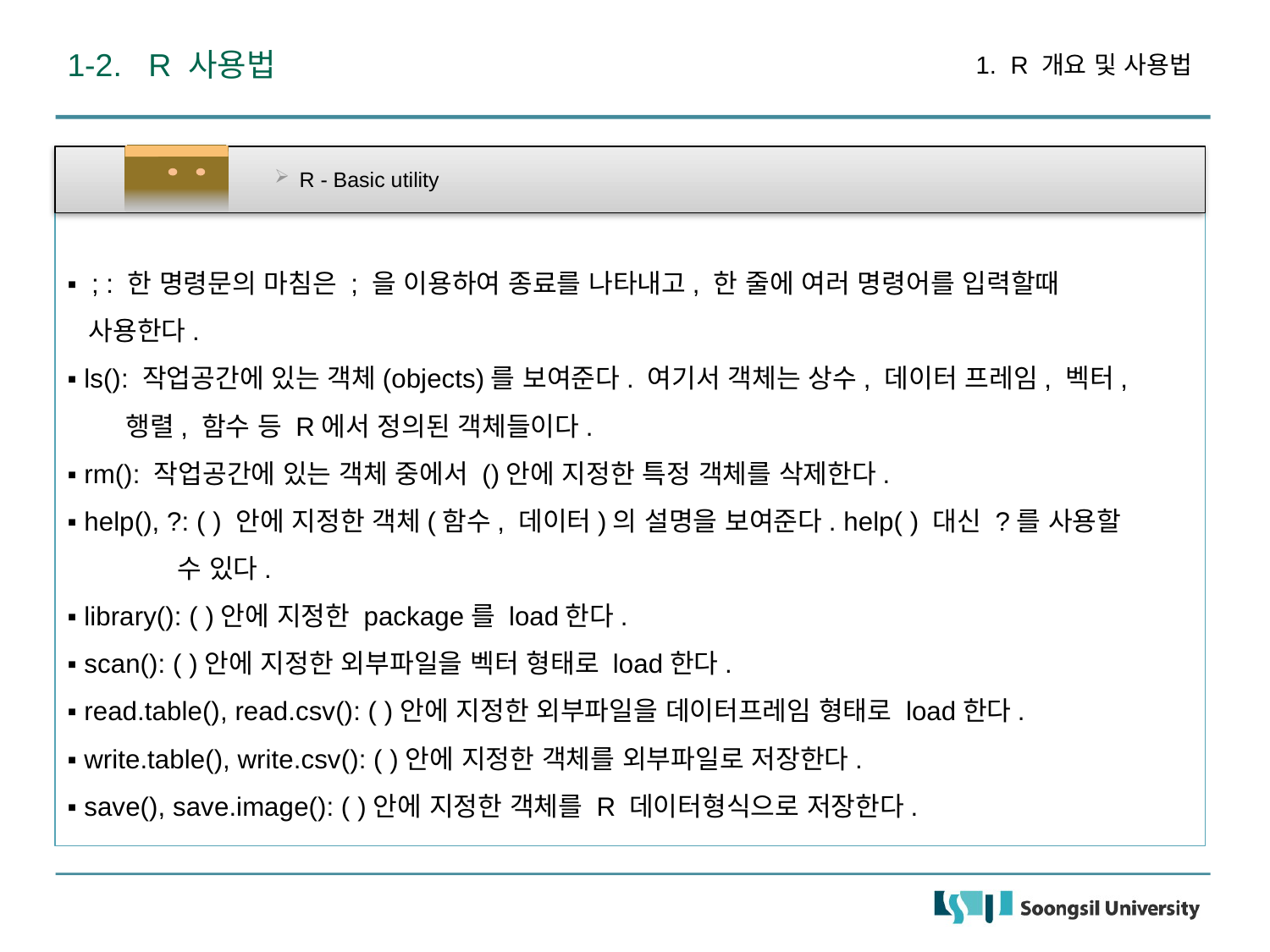

1-2.   R 사용법
1.  R 개요 및 사용법

R - Basic utility

▪  ; : 한 명령문의 마침은 ; 을 이용하여 종료를 나타내고, 한 줄에 여러 명령어를 입력할때
  사용한다.
▪ ls(): 작업공간에 있는 객체(objects)를 보여준다. 여기서 객체는 상수, 데이터 프레임, 벡터,
       행렬, 함수 등 R에서 정의된 객체들이다.
▪ rm(): 작업공간에 있는 객체 중에서 ()안에 지정한 특정 객체를 삭제한다.
▪ help(), ?: ( ) 안에 지정한 객체(함수, 데이터)의 설명을 보여준다. help( ) 대신 ?를 사용할
              수 있다.
▪ library(): ( )안에 지정한 package를 load한다.
▪ scan(): ( )안에 지정한 외부파일을 벡터 형태로 load한다.
▪ read.table(), read.csv(): ( )안에 지정한 외부파일을 데이터프레임 형태로 load한다.
▪ write.table(), write.csv(): ( )안에 지정한 객체를 외부파일로 저장한다.
▪ save(), save.image(): ( )안에 지정한 객체를 R 데이터형식으로 저장한다.